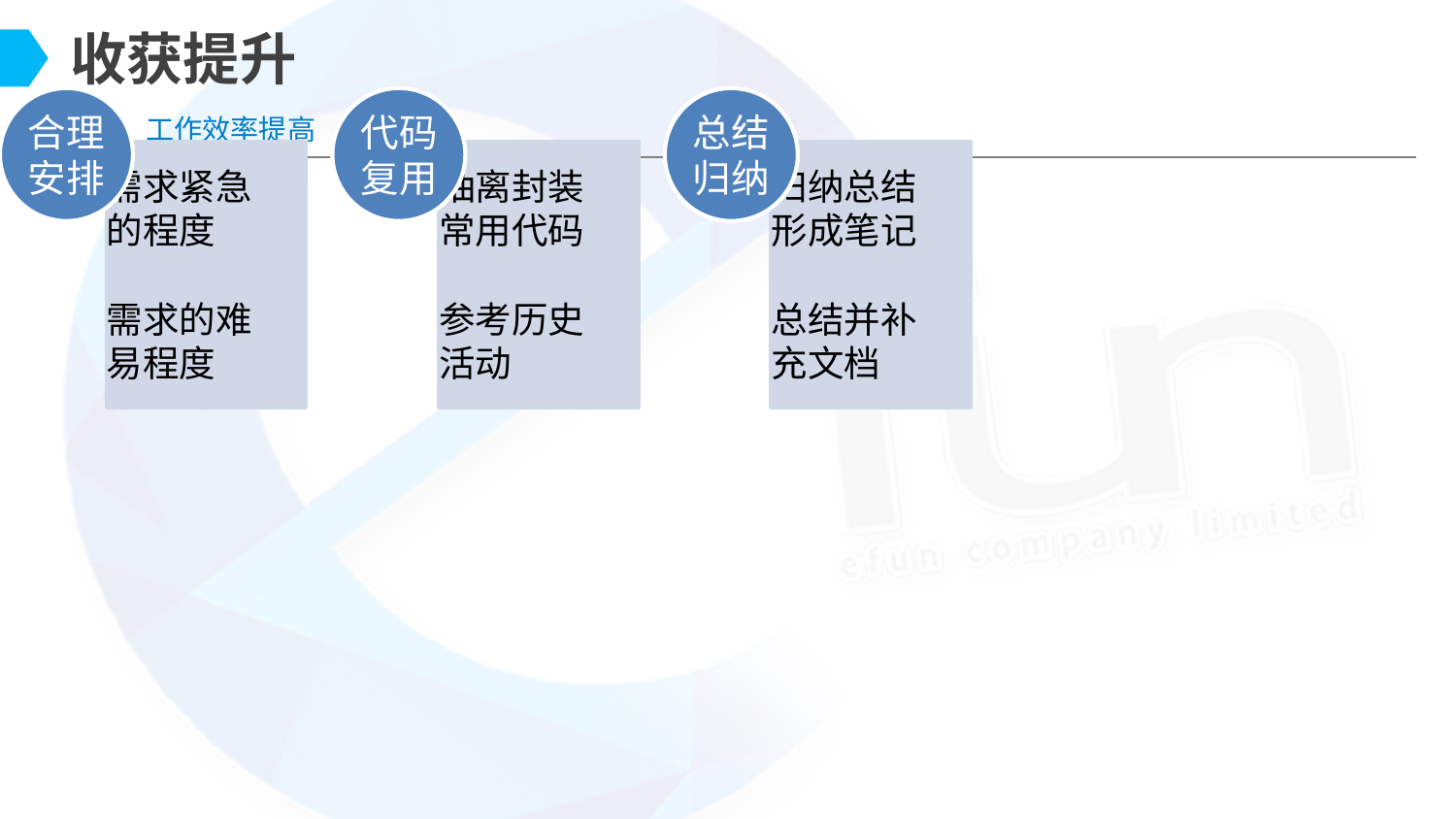

收获提升

工作效率提高

需求紧急的程度
需求的难易程度
合理安排
抽离封装常用代码
参考历史活动
代码复用
归纳总结形成笔记
总结并补充文档
总结归纳